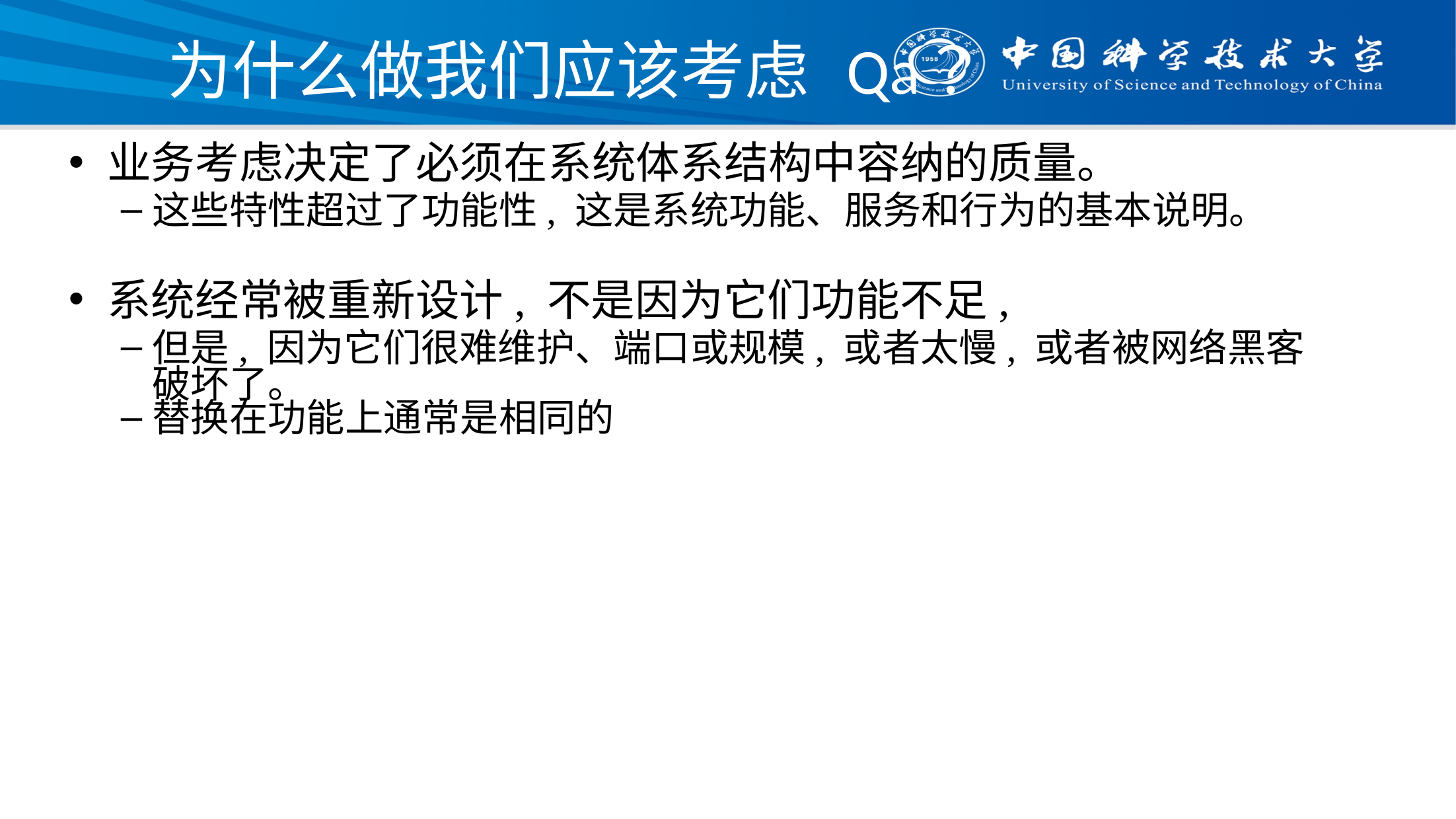

# 为什么做我们应该考虑 Qa？
业务考虑决定了必须在系统体系结构中容纳的质量。
这些特性超过了功能性, 这是系统功能、服务和行为的基本说明。

系统经常被重新设计, 不是因为它们功能不足,
但是, 因为它们很难维护、端口或规模, 或者太慢, 或者被网络黑客破坏了。
替换在功能上通常是相同的